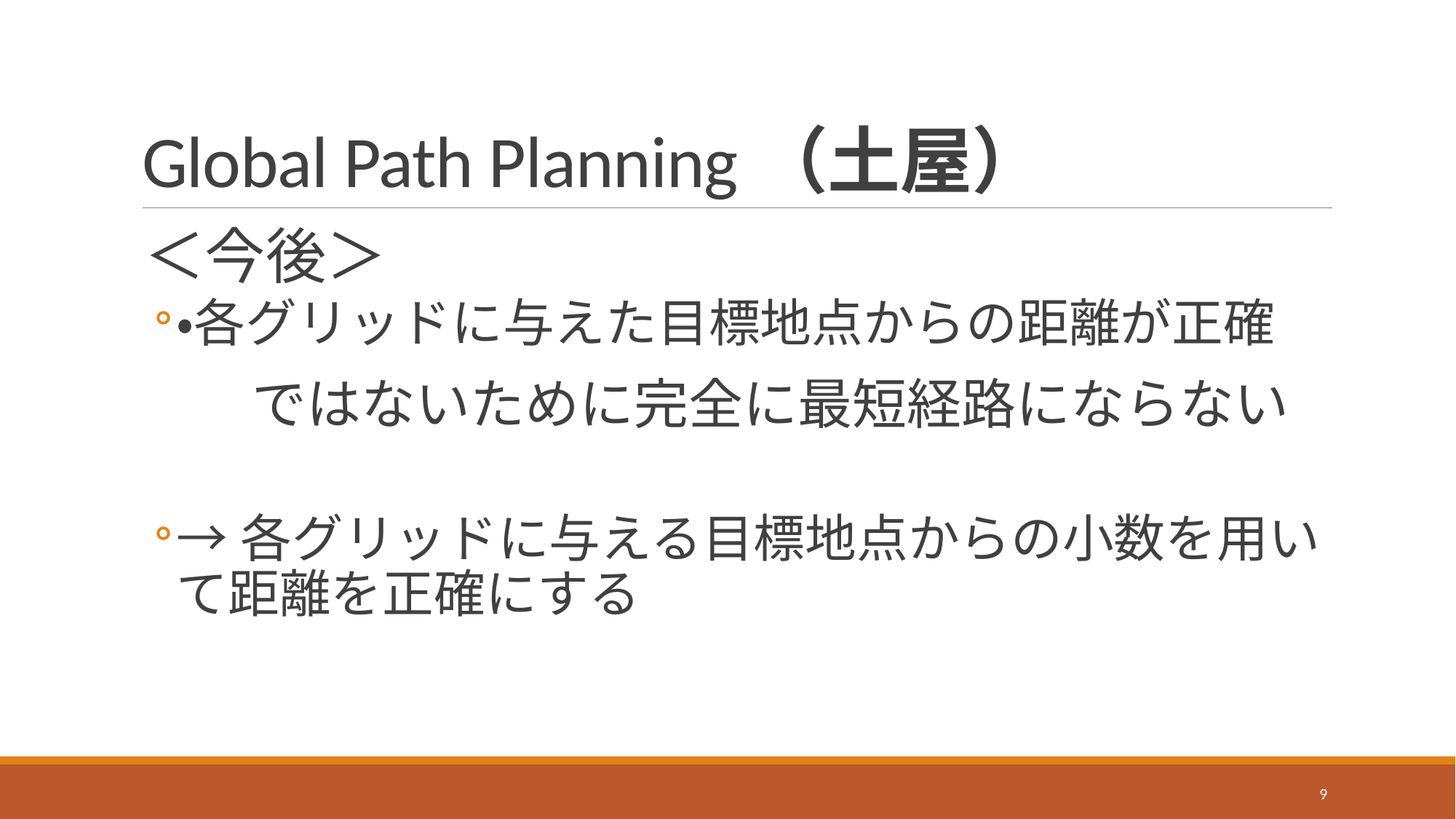

# Global Path Planning（土屋）
＜今後＞
・各グリッドに与えた目標地点からの距離が正確
　　ではないために完全に最短経路にならない

→各グリッドに与える目標地点からの小数を用いて距離を正確にする
9